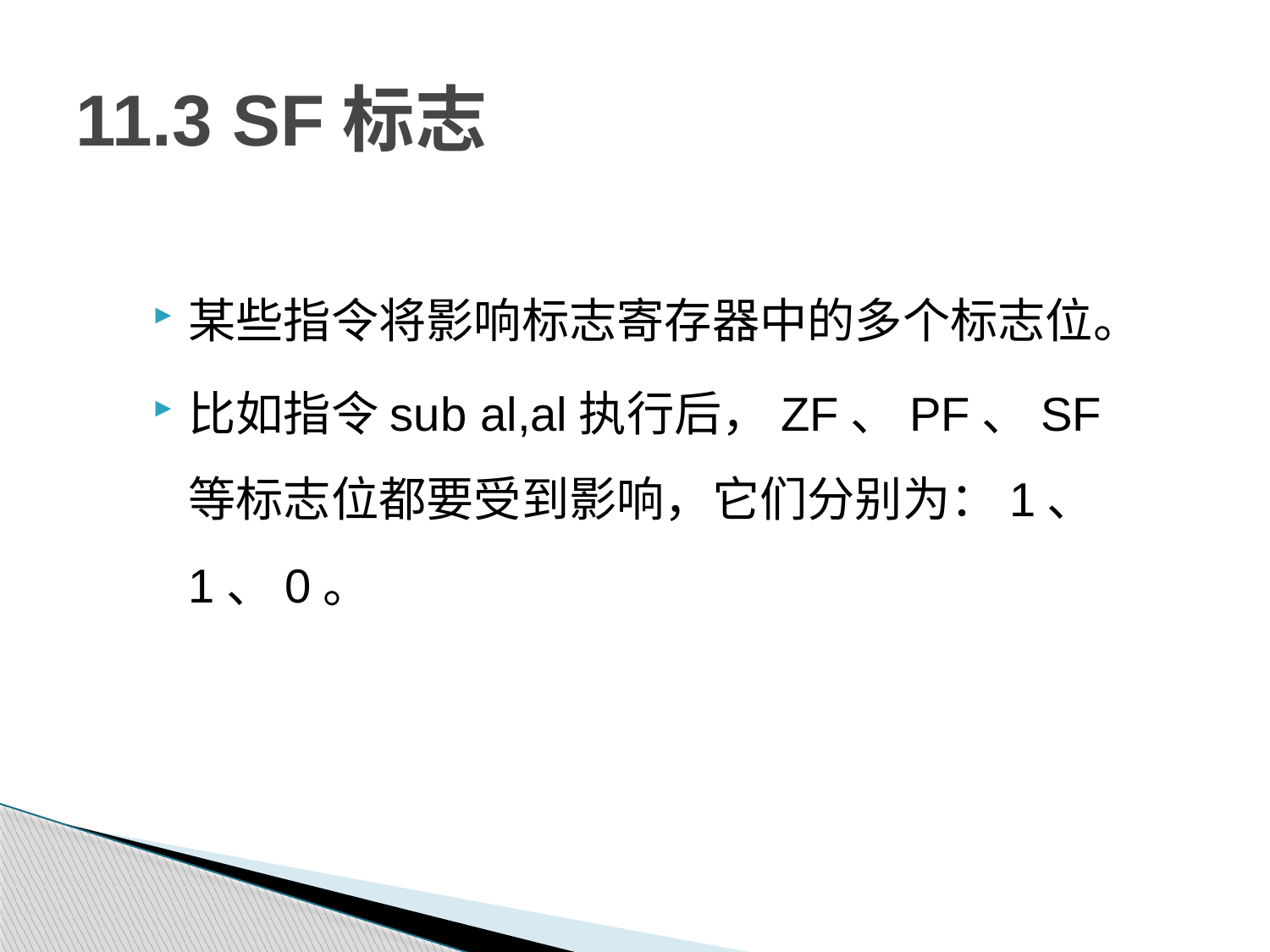

# 11.3 SF标志
某些指令将影响标志寄存器中的多个标志位。
比如指令sub al,al执行后，ZF、PF、SF等标志位都要受到影响，它们分别为：1、1、0。